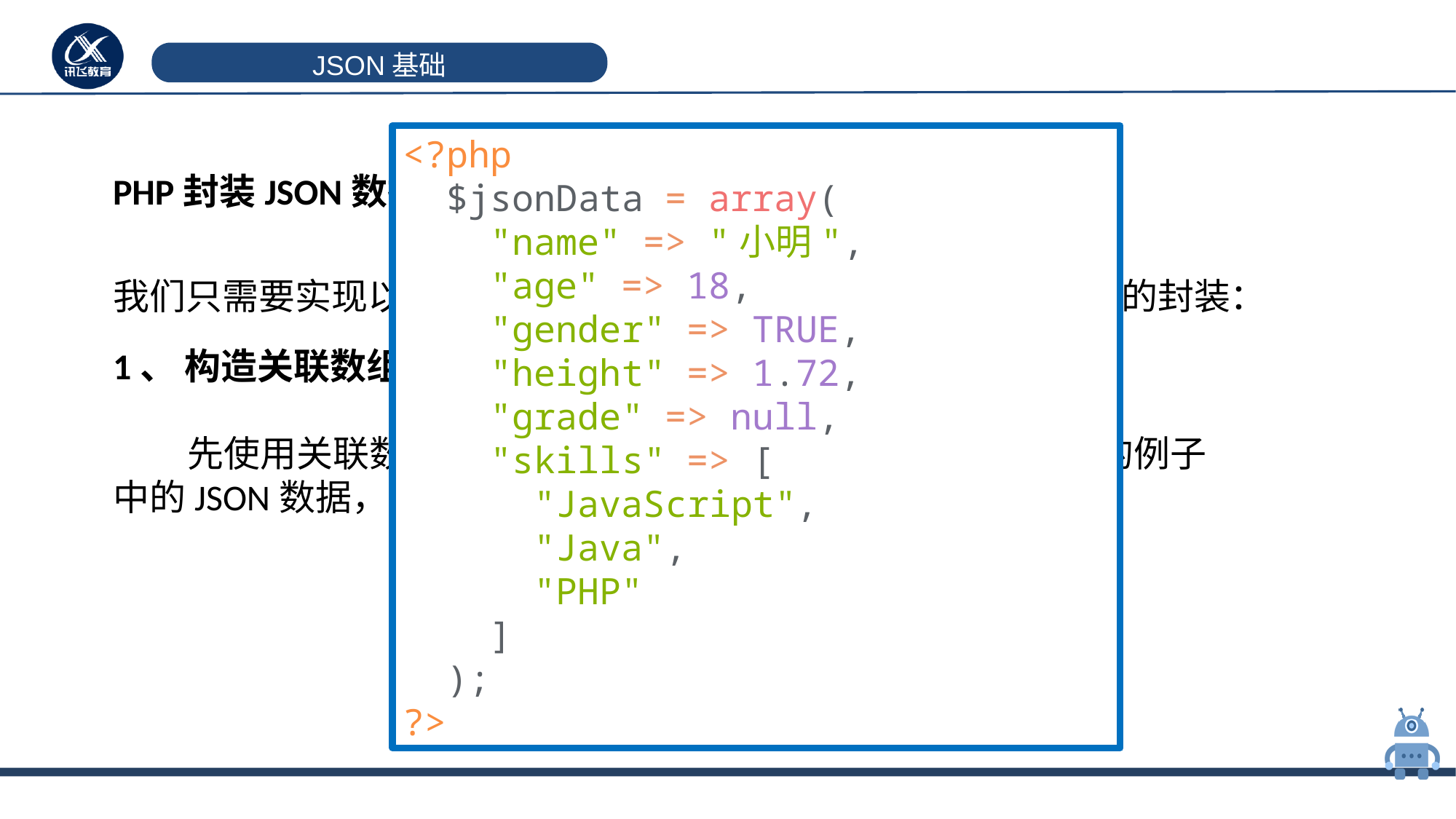

# JSON基础
<?php
  $jsonData = array(
    "name" => "小明",
    "age" => 18,
    "gender" => TRUE,
    "height" => 1.72,
    "grade" => null,
    "skills" => [
      "JavaScript",
      "Java",
      "PHP"
    ]
  );
?>
PHP封装JSON数据
我们只需要实现以下两个步骤即可通过PHP完成JSON格式数据的封装：
1、 构造关联数组

        先使用关联数组去存储我们想要返回的数据，比如在上面的例子中的JSON数据，那么用PHP语法可以实现成如下格式：